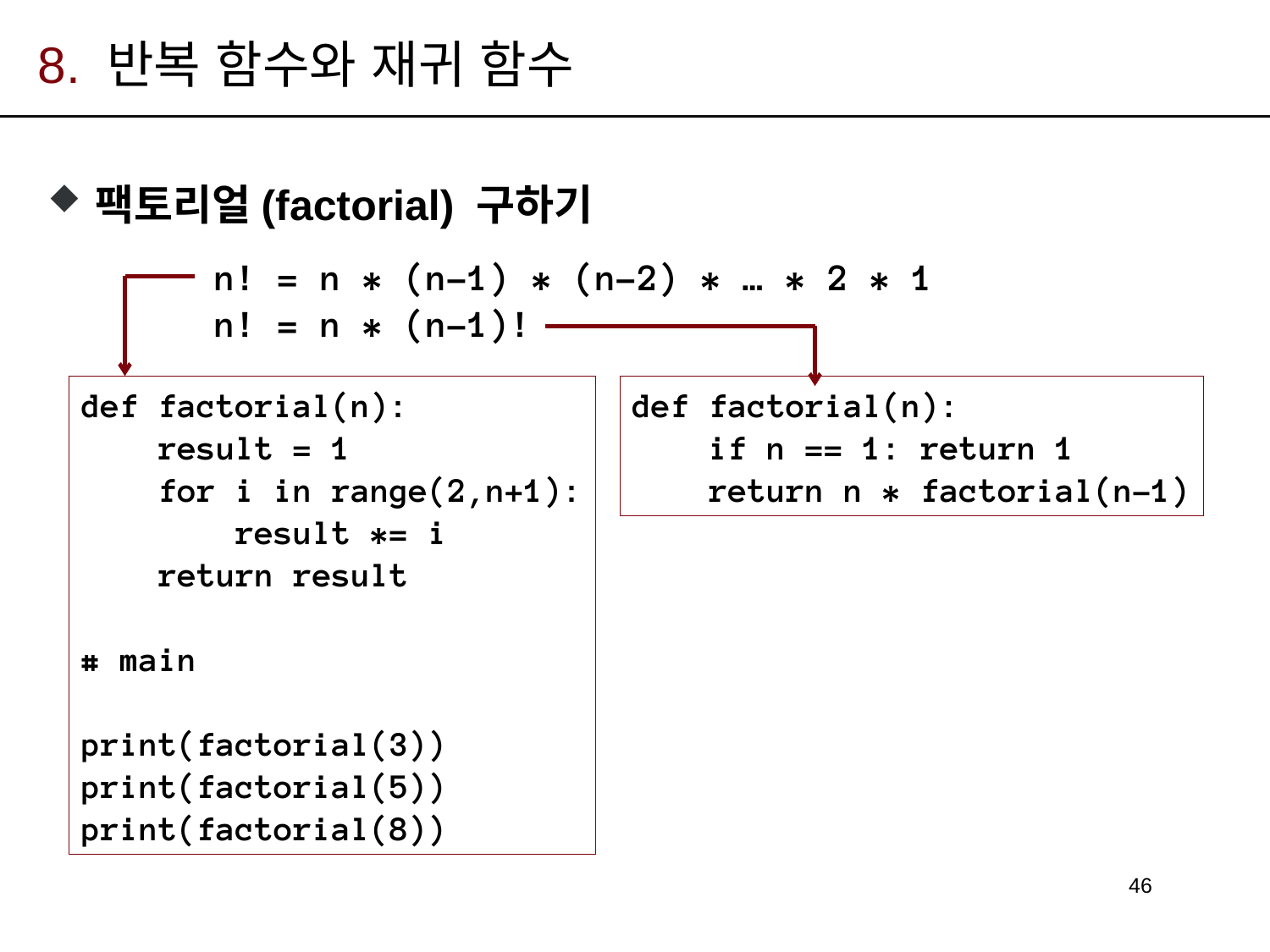

# 8. 반복 함수와 재귀 함수
팩토리얼(factorial) 구하기

n! = n * (n-1) * (n-2) * … * 2 * 1
n! = n * (n-1)!
def factorial(n):
    result = 1
    for i in range(2,n+1):
        result *= i
    return result

# main

print(factorial(3))
print(factorial(5))
print(factorial(8))
def factorial(n):
    if n == 1: return 1
    return n * factorial(n-1)
46